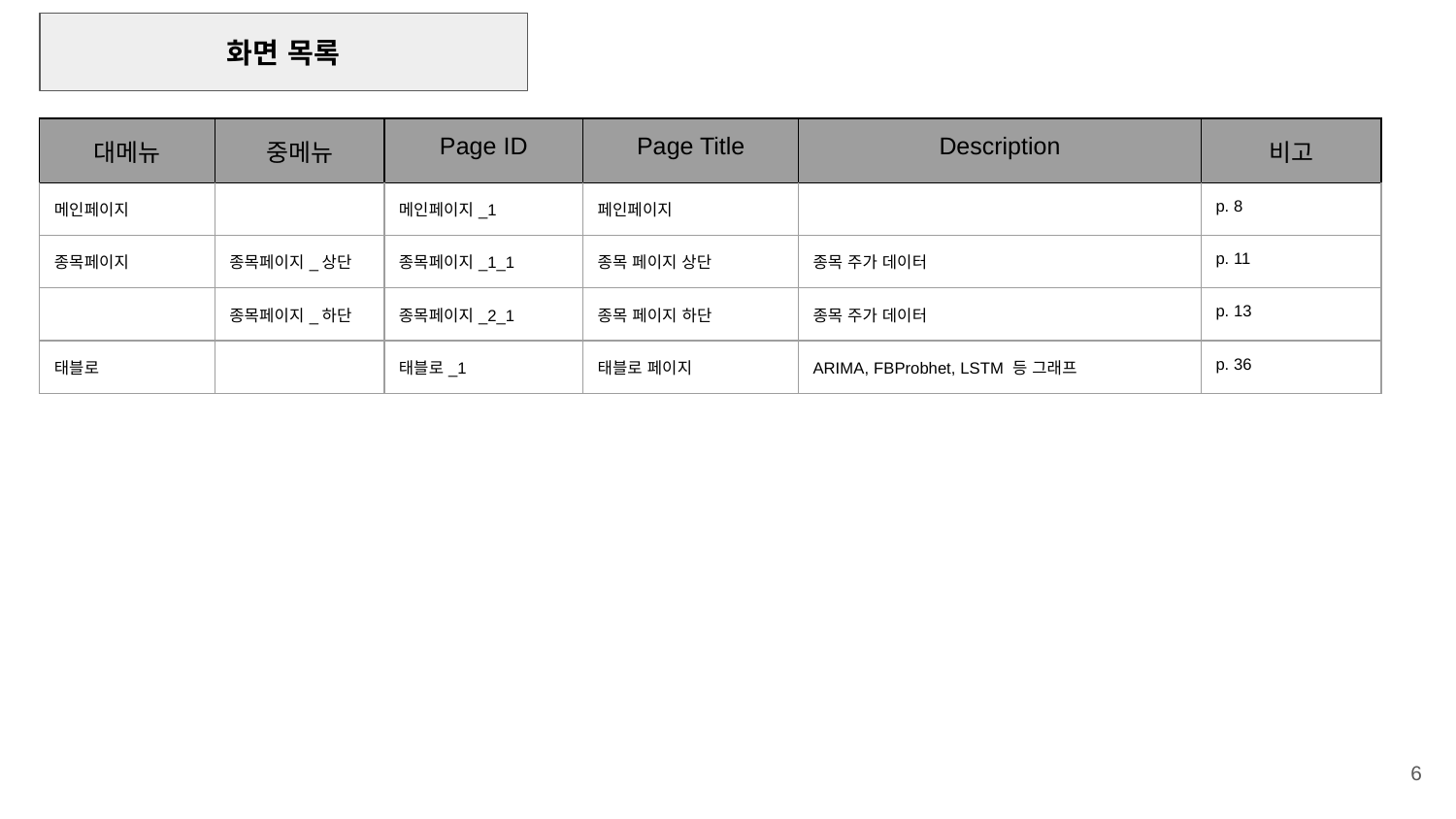

화면 목록
| 대메뉴 | 중메뉴 | Page ID | Page Title | Description | 비고 |
| --- | --- | --- | --- | --- | --- |
| 메인페이지 |  | 메인페이지\_1 | 페인페이지 |  | p. 8 |
| 종목페이지 | 종목페이지\_상단 | 종목페이지\_1\_1 | 종목 페이지 상단 | 종목 주가 데이터 | p. 11 |
|  | 종목페이지\_하단 | 종목페이지\_2\_1 | 종목 페이지 하단 | 종목 주가 데이터 | p. 13 |
| 태블로 |  | 태블로\_1 | 태블로 페이지 | ARIMA, FBProbhet, LSTM 등 그래프 | p. 36 |
6